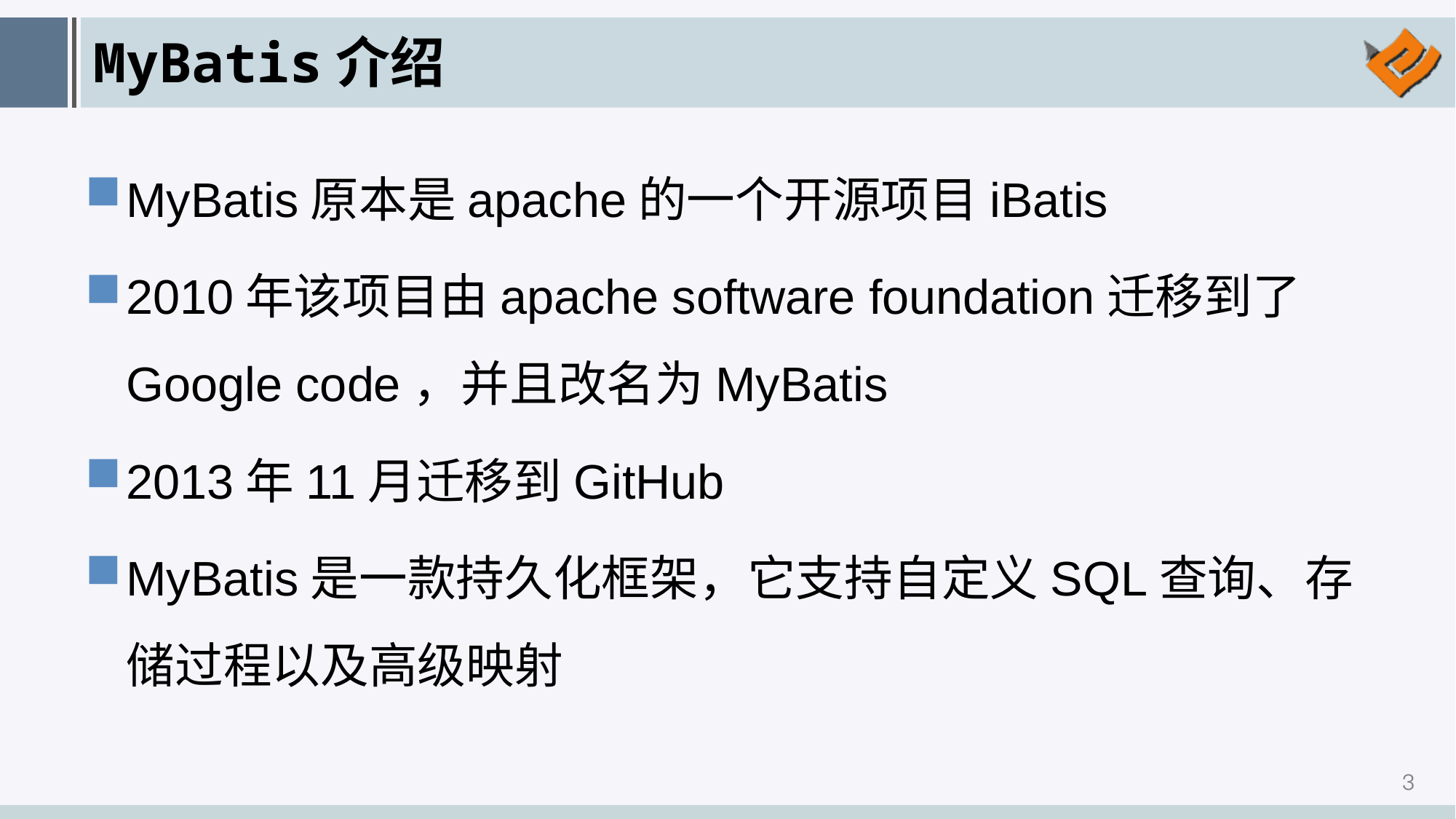

# MyBatis介绍
MyBatis原本是apache的一个开源项目iBatis
2010年该项目由apache software foundation迁移到了Google code，并且改名为MyBatis
2013年11月迁移到GitHub
MyBatis是一款持久化框架，它支持自定义SQL查询、存储过程以及高级映射